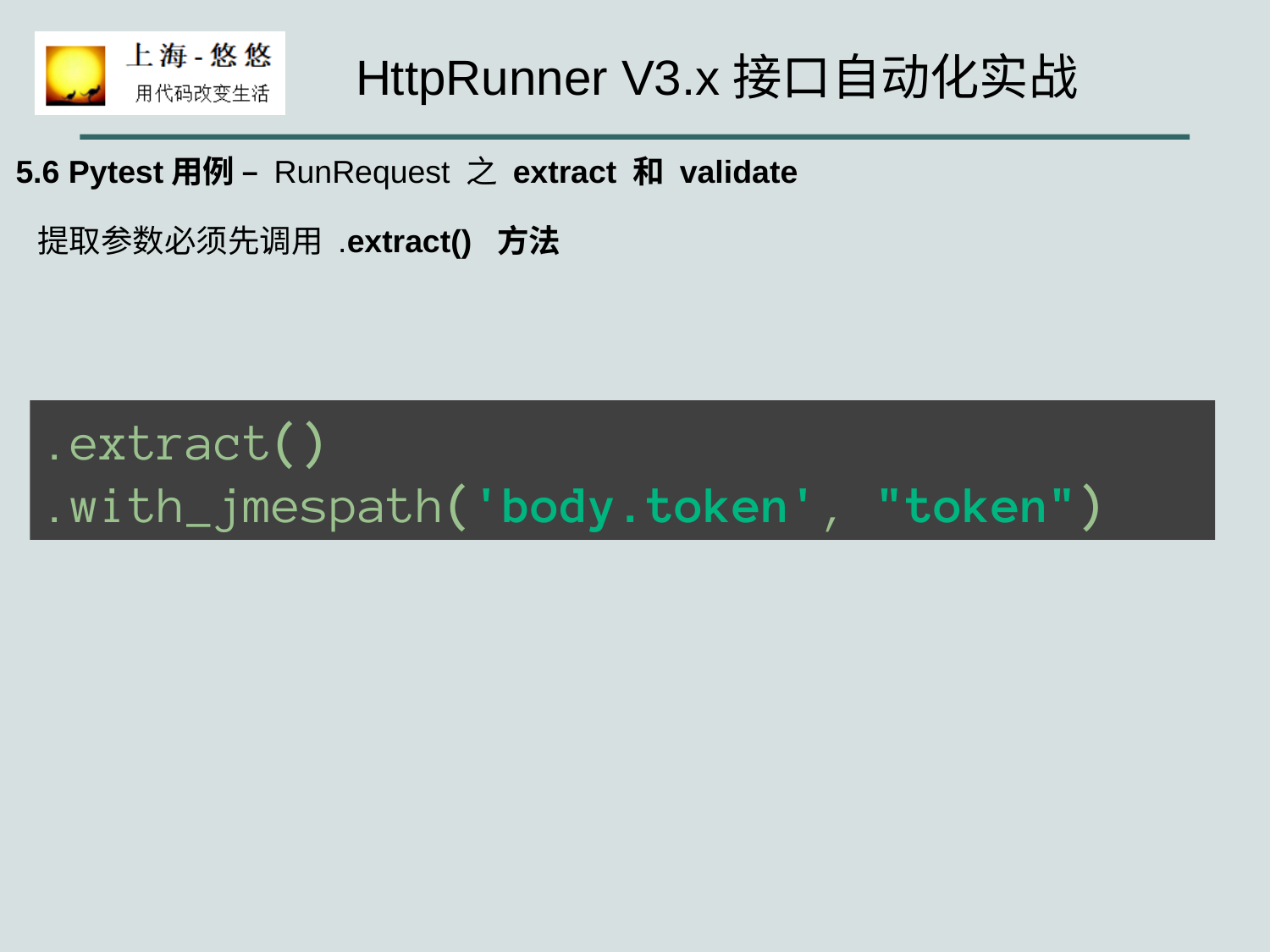

5.6 Pytest用例 – RunRequest 之 extract 和 validate
提取参数必须先调用 .extract()  方法
.extract()
.with_jmespath('body.token', "token")